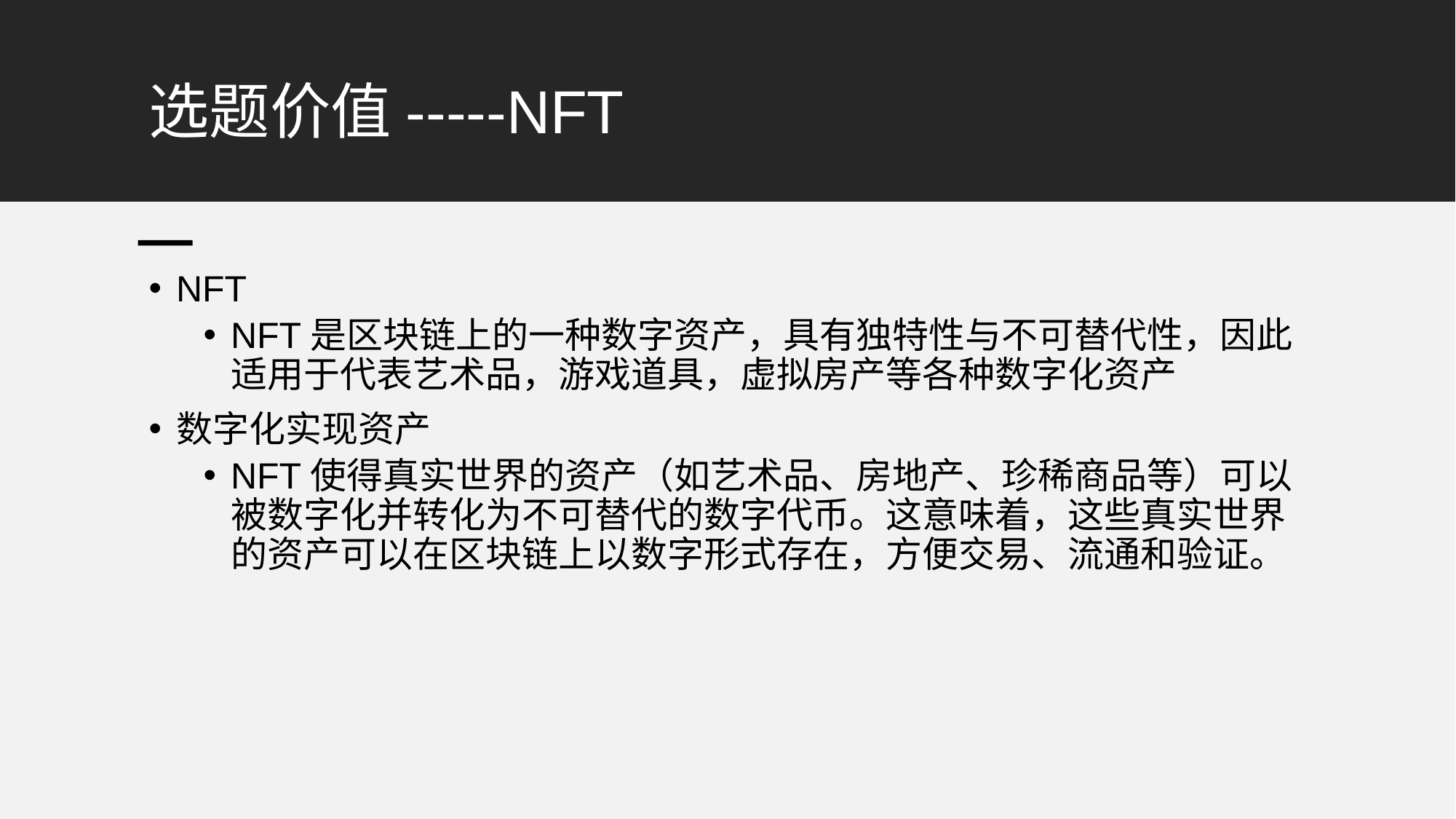

# 选题价值-----NFT

NFT
NFT是区块链上的一种数字资产，具有独特性与不可替代性，因此适用于代表艺术品，游戏道具，虚拟房产等各种数字化资产
数字化实现资产
NFT使得真实世界的资产（如艺术品、房地产、珍稀商品等）可以被数字化并转化为不可替代的数字代币。这意味着，这些真实世界的资产可以在区块链上以数字形式存在，方便交易、流通和验证。